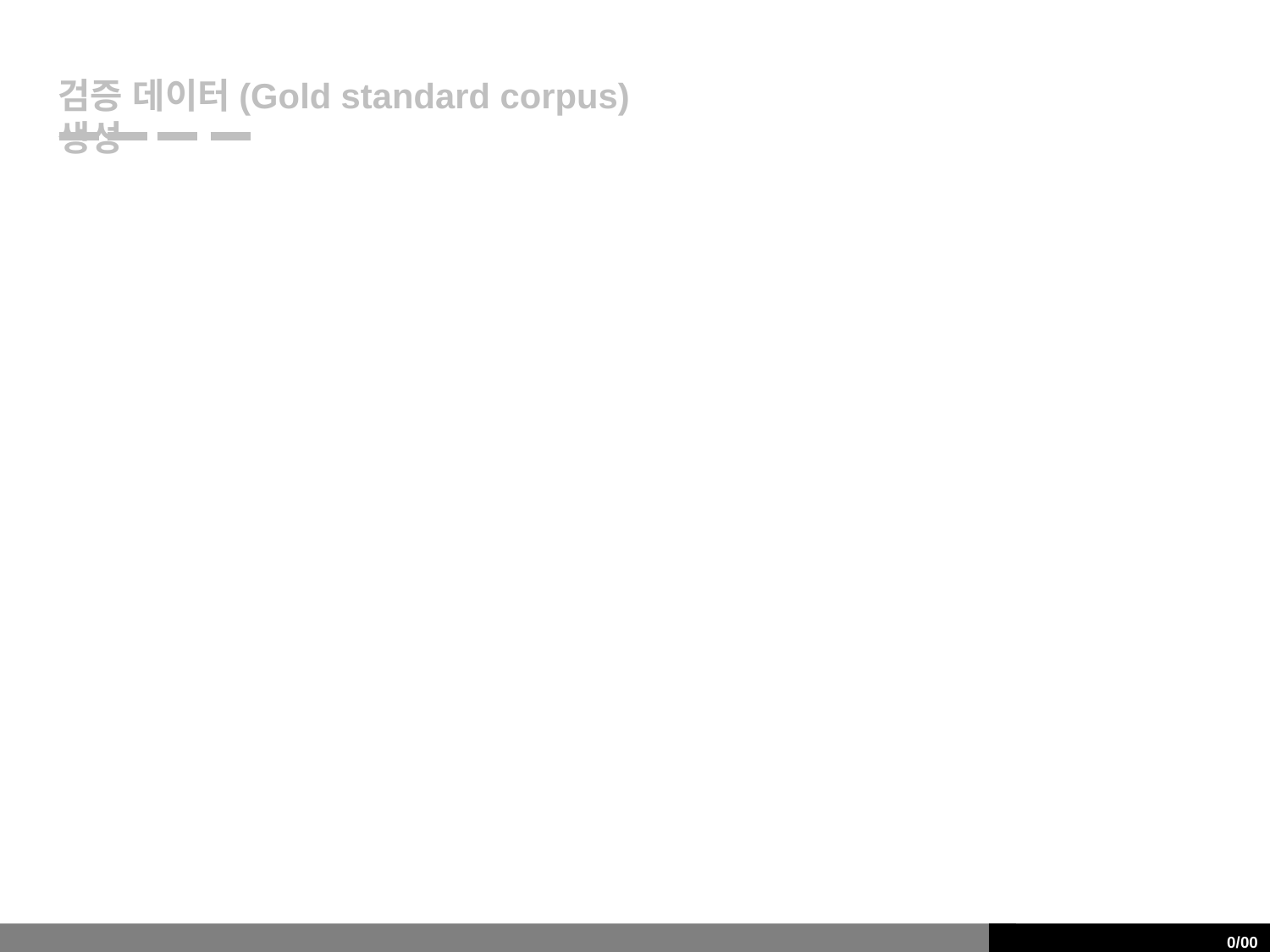

# 검증 데이터(Gold standard corpus) 생성

0/00